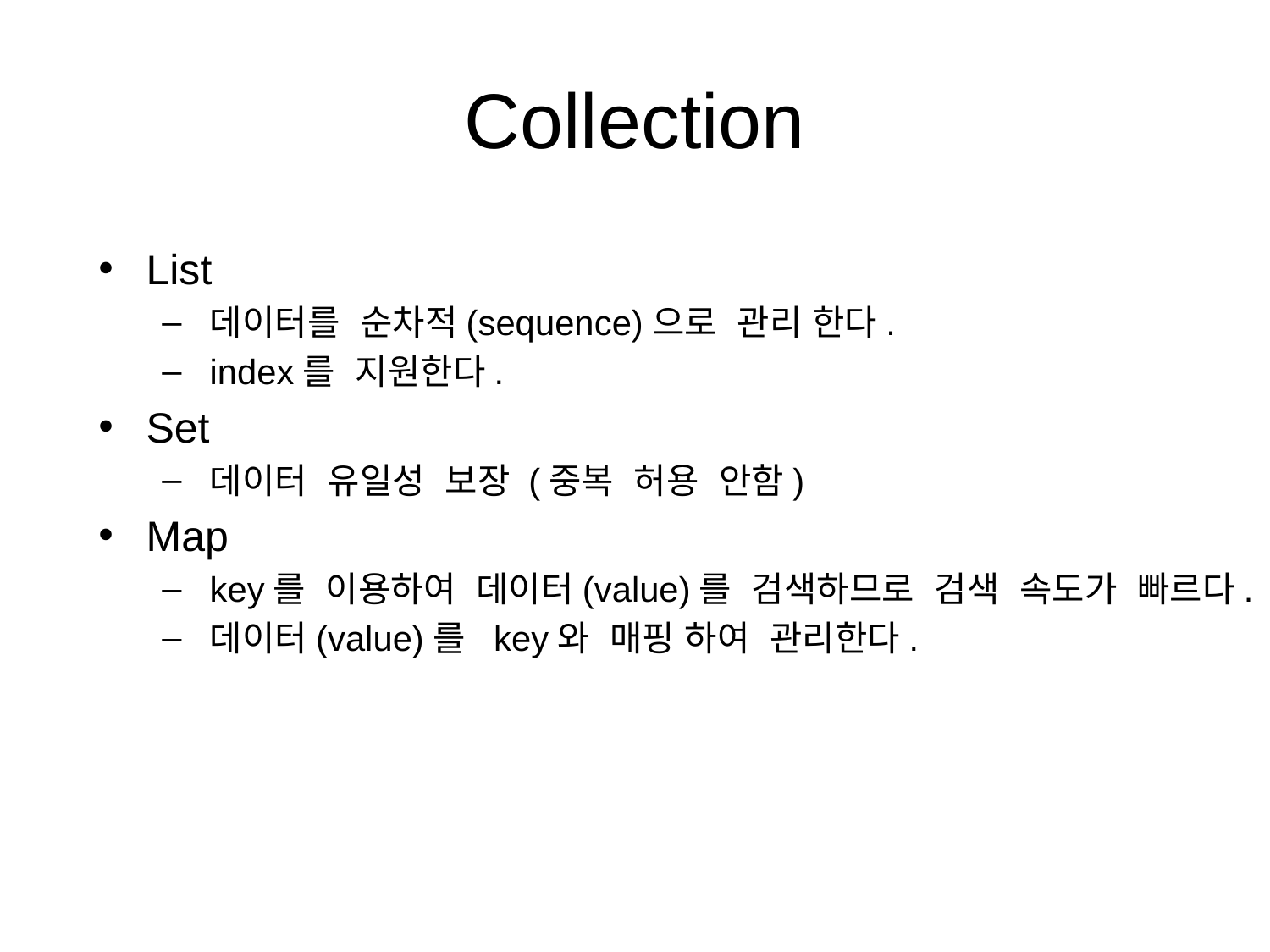

# Collection
List
데이터를  순차적(sequence)으로  관리 한다.
index를  지원한다.
Set
데이터  유일성  보장 (중복  허용  안함)
Map
key를  이용하여  데이터(value)를  검색하므로  검색  속도가  빠르다.
데이터(value)를  key와  매핑 하여  관리한다.